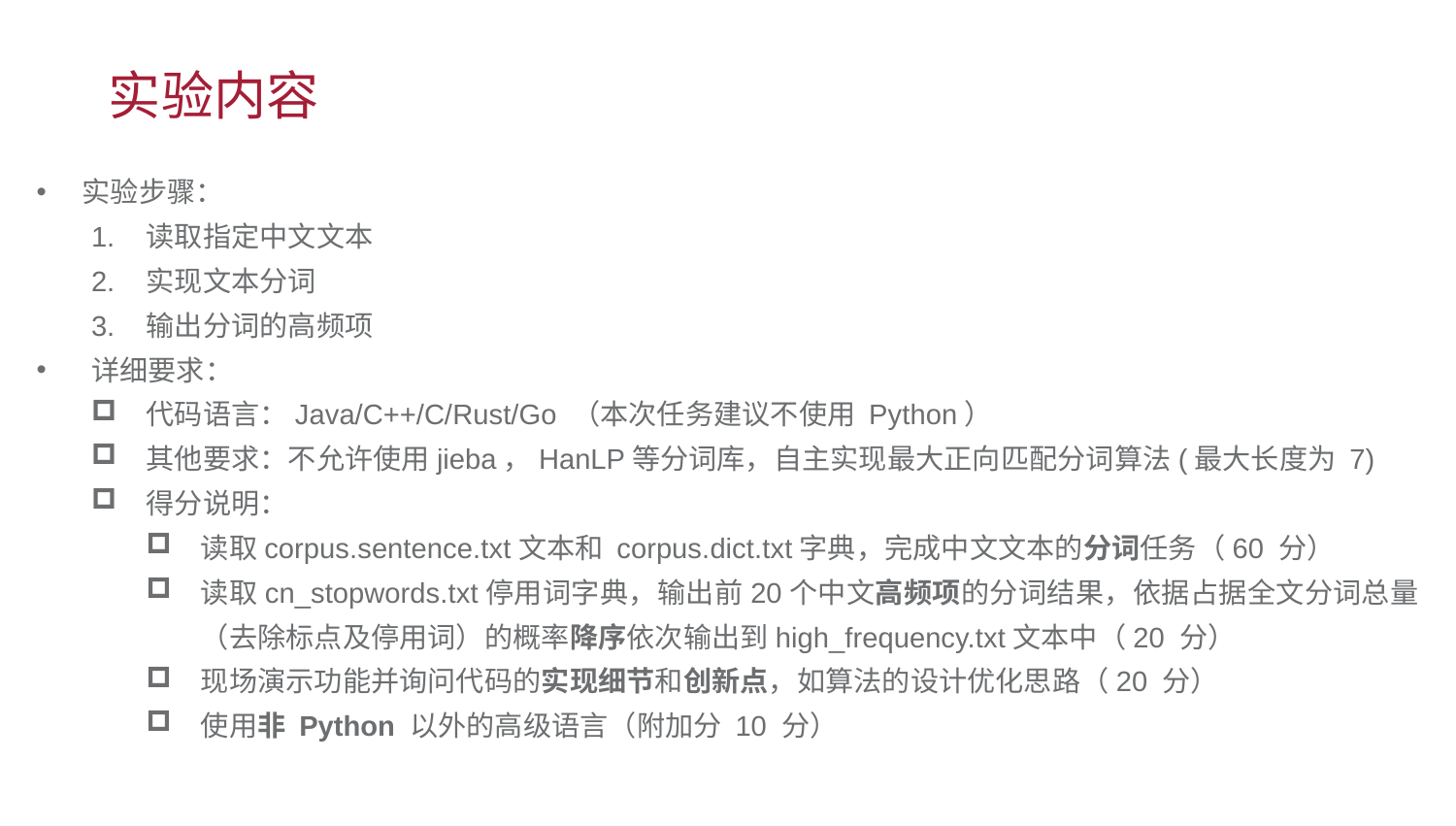

实验内容
实验步骤：
读取指定中文文本
实现文本分词
输出分词的高频项
详细要求：
代码语言：Java/C++/C/Rust/Go （本次任务建议不使用 Python）
其他要求：不允许使用jieba，HanLP等分词库，自主实现最大正向匹配分词算法(最大长度为 7)
得分说明：
读取corpus.sentence.txt文本和 corpus.dict.txt字典，完成中文文本的分词任务（60 分）
读取cn_stopwords.txt停用词字典，输出前20个中文高频项的分词结果，依据占据全文分词总量（去除标点及停用词）的概率降序依次输出到high_frequency.txt文本中（20 分）
现场演示功能并询问代码的实现细节和创新点，如算法的设计优化思路（20 分）
使用非 Python 以外的高级语言（附加分 10 分）